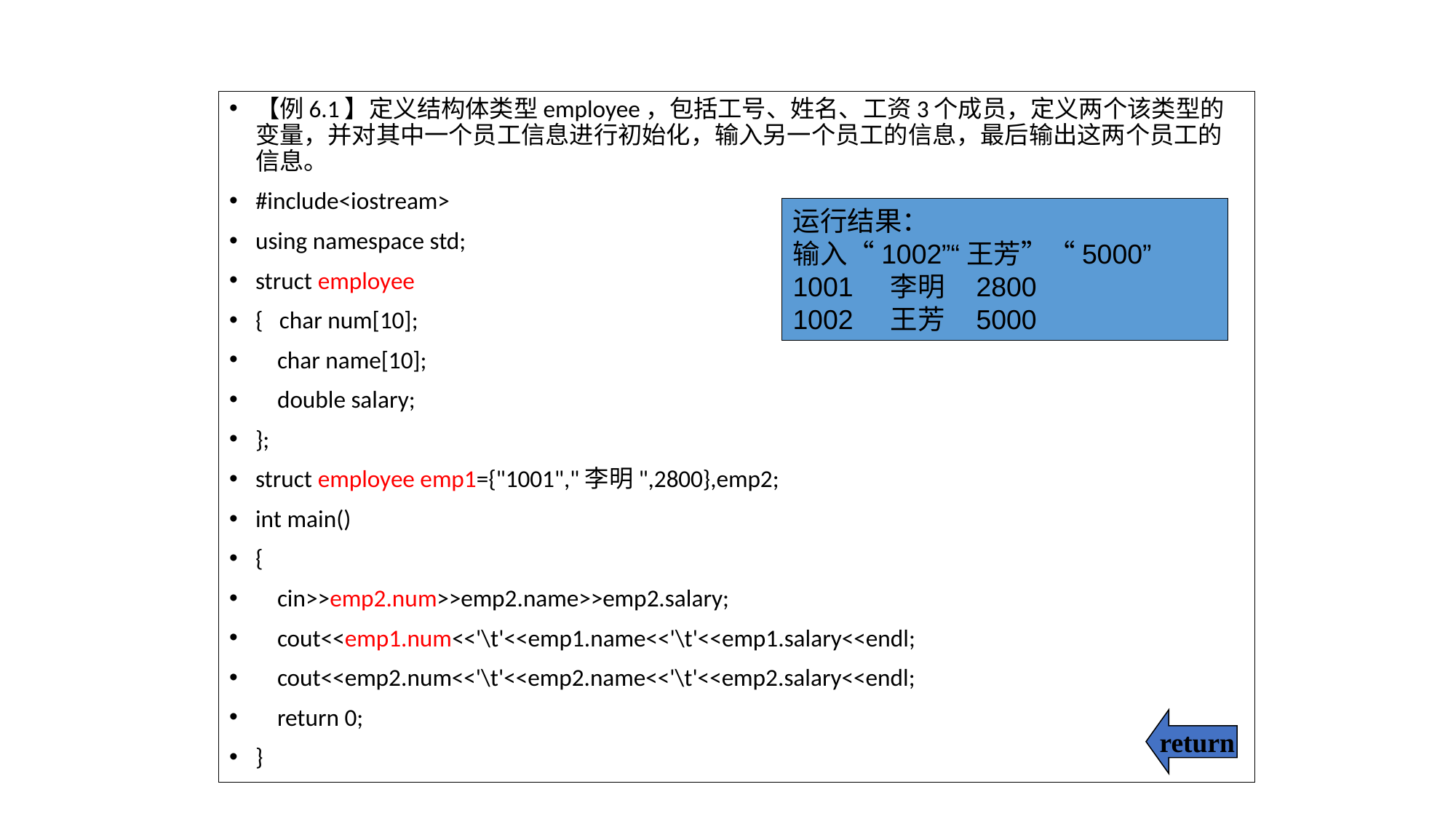

【例6.1】定义结构体类型employee，包括工号、姓名、工资3个成员，定义两个该类型的变量，并对其中一个员工信息进行初始化，输入另一个员工的信息，最后输出这两个员工的信息。
#include<iostream>
using namespace std;
struct employee
{   char num[10];
    char name[10];
    double salary;
};
struct employee emp1={"1001","李明",2800},emp2;
int main()
{
    cin>>emp2.num>>emp2.name>>emp2.salary;
    cout<<emp1.num<<'\t'<<emp1.name<<'\t'<<emp1.salary<<endl;
    cout<<emp2.num<<'\t'<<emp2.name<<'\t'<<emp2.salary<<endl;
    return 0;
}
运行结果：
输入“1002”“王芳”“5000”
1001    李明    2800
1002    王芳    5000
return